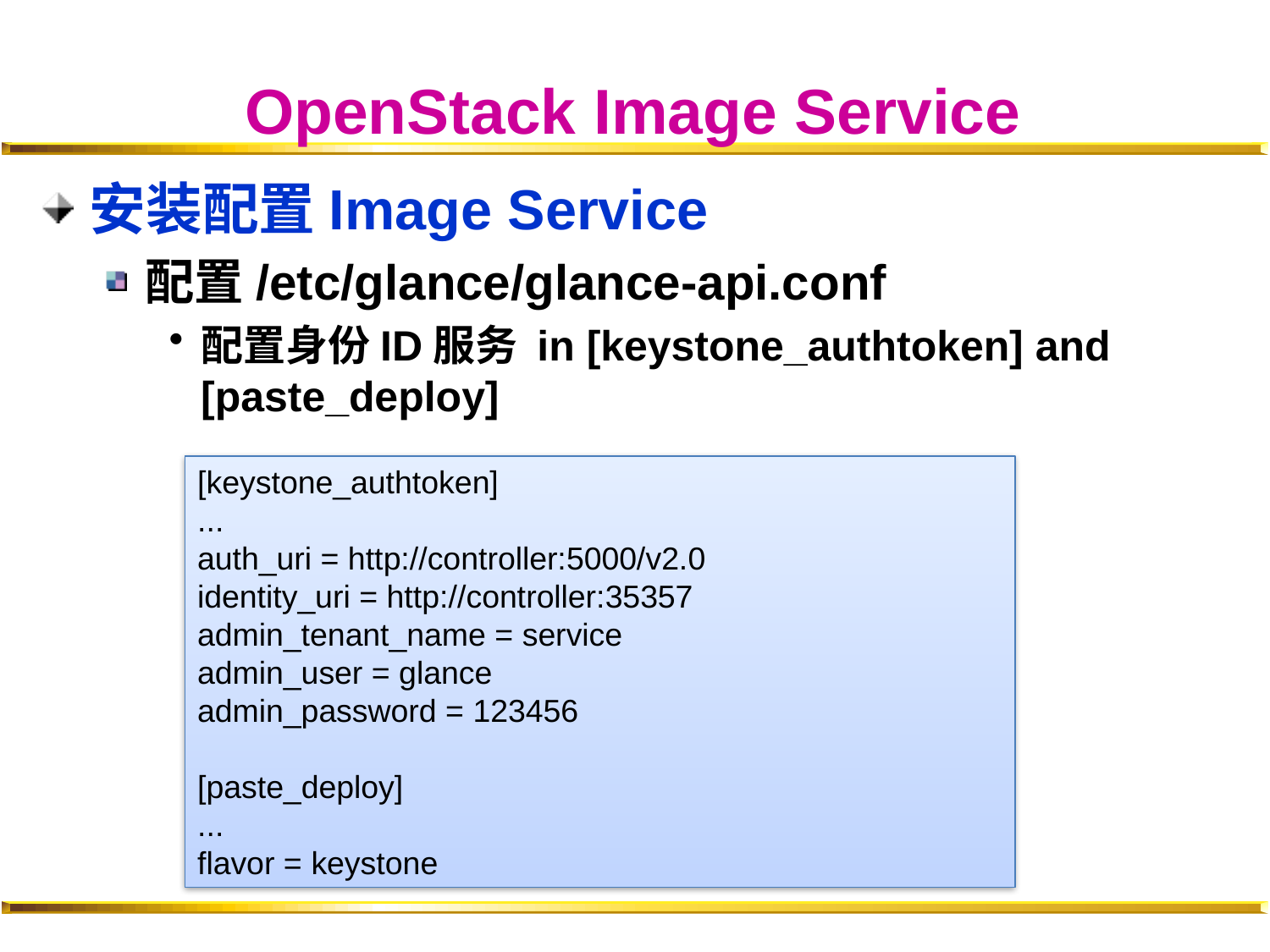

# OpenStack Image Service
安装配置Image Service
配置/etc/glance/glance-api.conf
配置身份ID服务 in [keystone_authtoken] and [paste_deploy]

[keystone_authtoken]
...
auth_uri = http://controller:5000/v2.0
identity_uri = http://controller:35357
admin_tenant_name = service
admin_user = glance
admin_password = 123456

[paste_deploy]
...
flavor = keystone